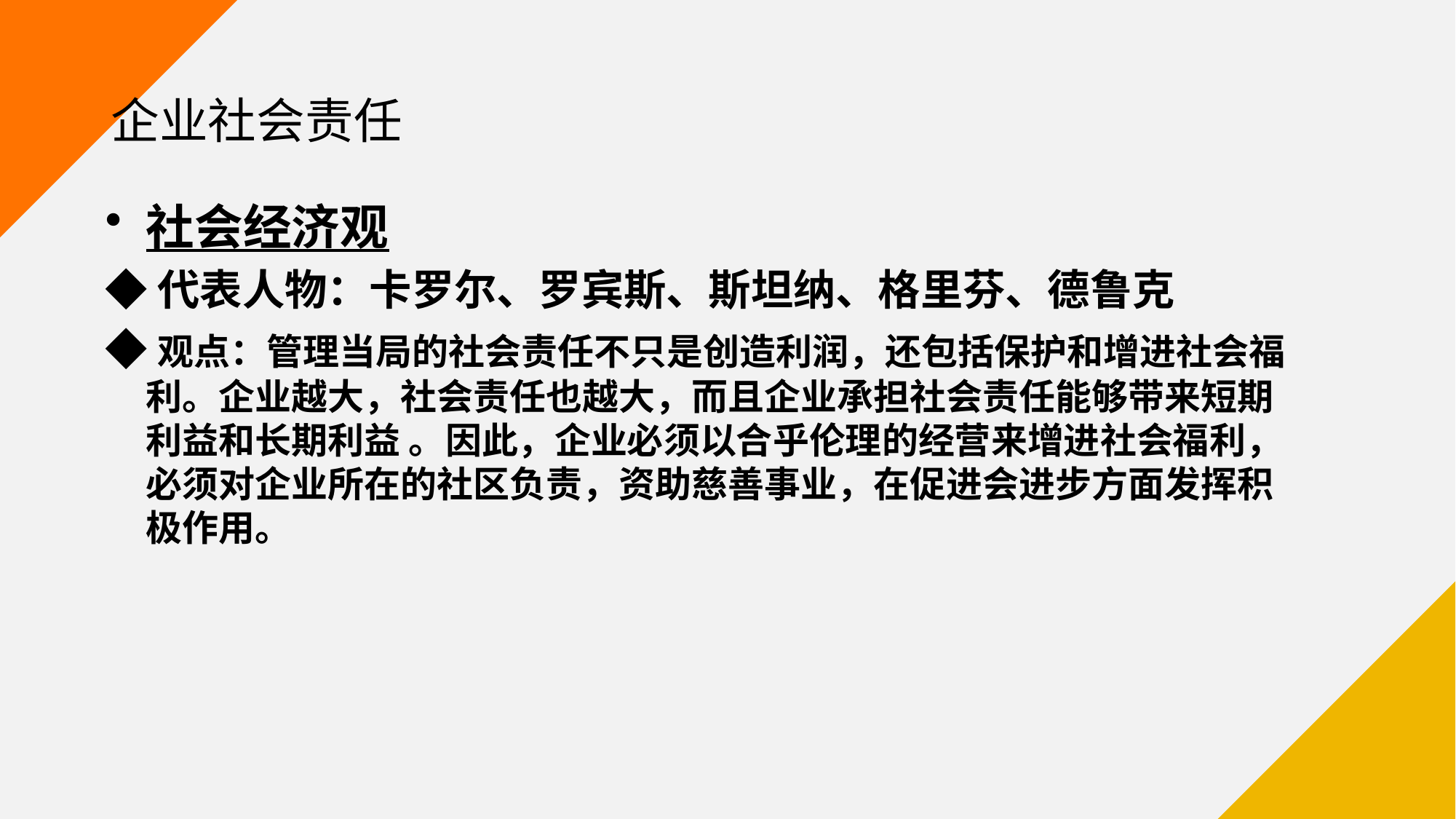

# 企业社会责任
社会经济观
◆代表人物：卡罗尔、罗宾斯、斯坦纳、格里芬、德鲁克
◆观点：管理当局的社会责任不只是创造利润，还包括保护和增进社会福利。企业越大，社会责任也越大，而且企业承担社会责任能够带来短期利益和长期利益 。因此，企业必须以合乎伦理的经营来增进社会福利，必须对企业所在的社区负责，资助慈善事业，在促进会进步方面发挥积极作用。